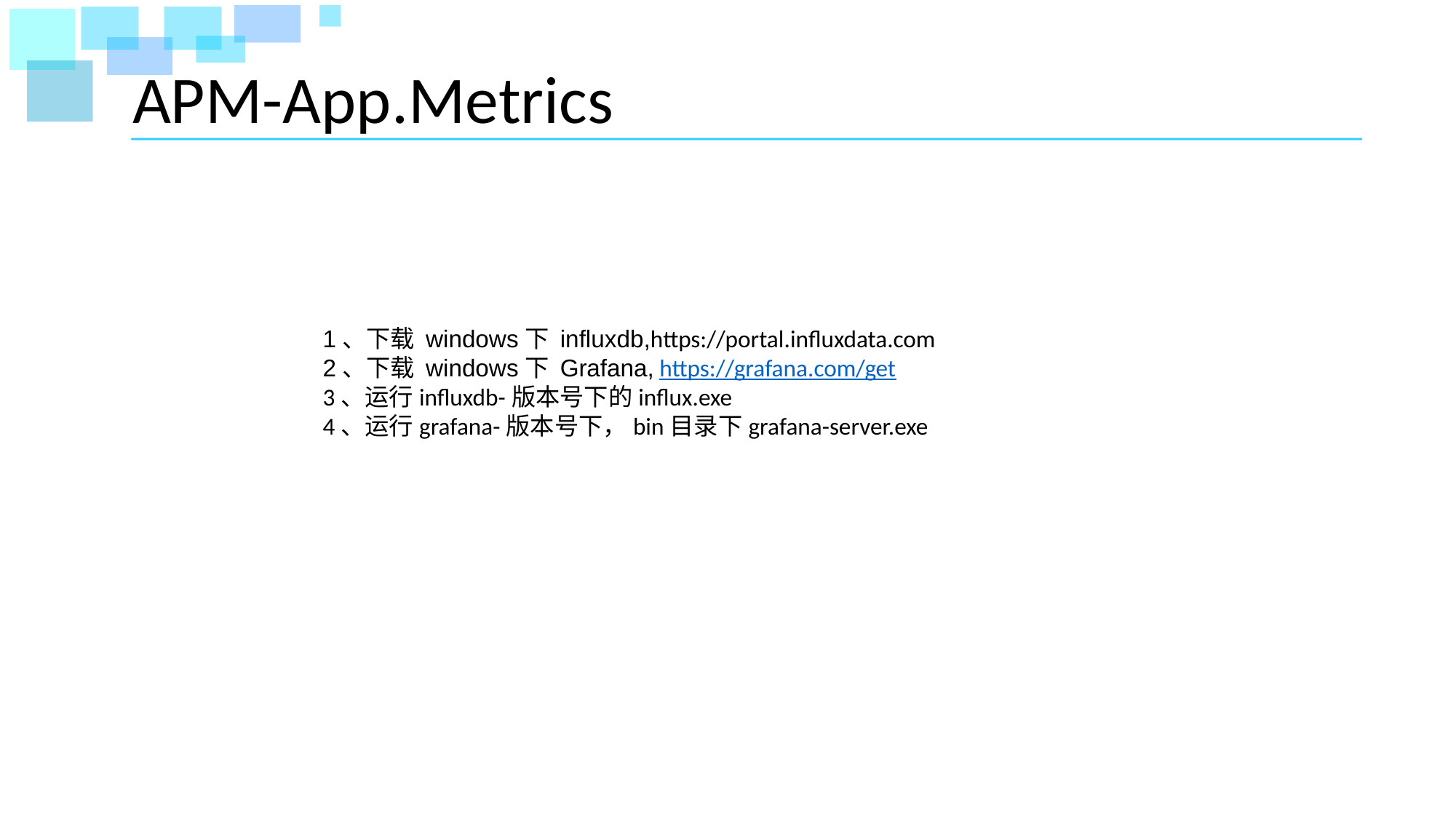

# APM-App.Metrics
1、下载 windows下 influxdb,https://portal.influxdata.com
2、下载 windows下 Grafana, https://grafana.com/get
3、运行influxdb-版本号下的influx.exe
4、运行grafana-版本号下，bin目录下grafana-server.exe